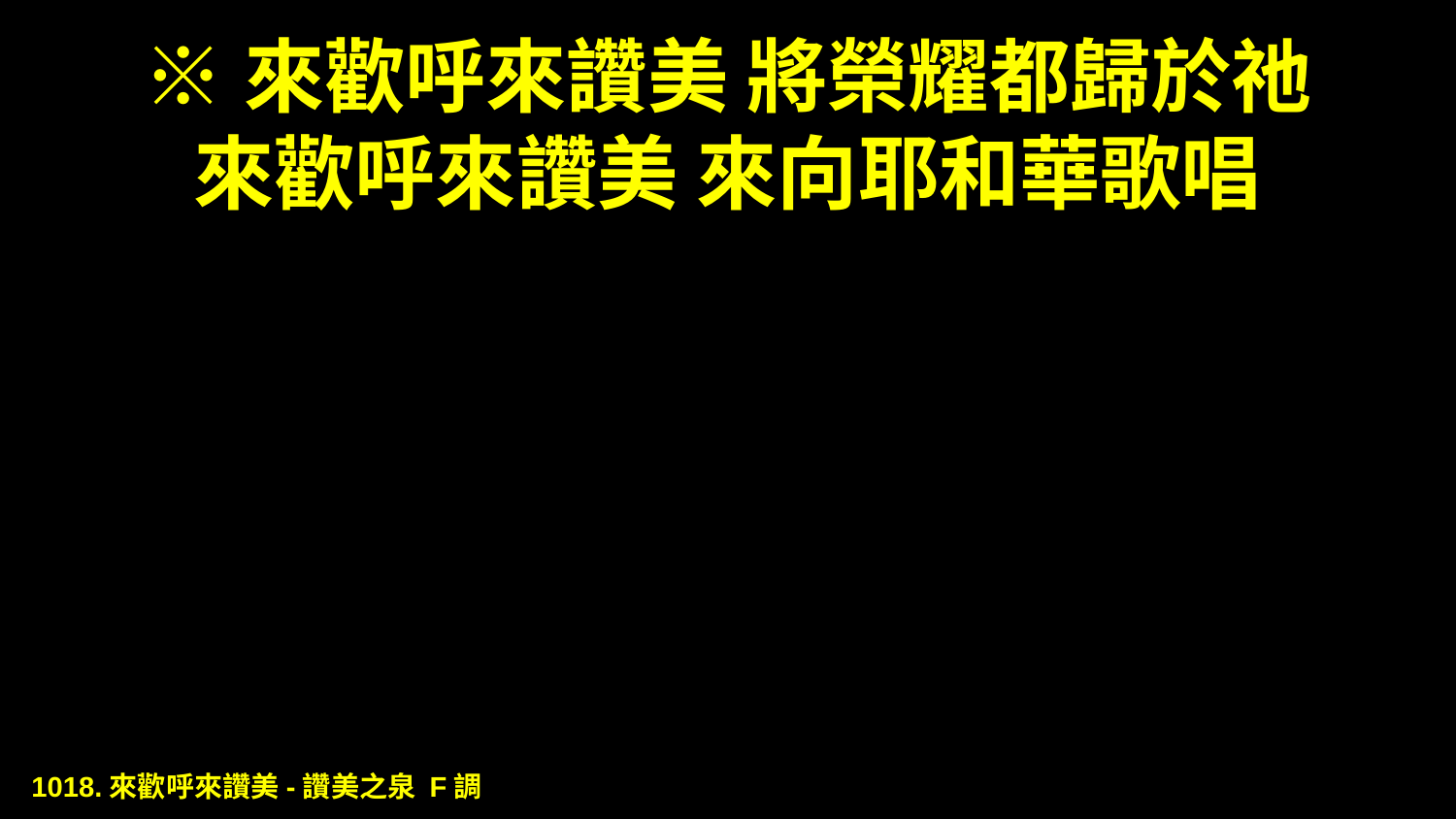

# ※來歡呼來讚美 將榮耀都歸於祂 來歡呼來讚美 來向耶和華歌唱
1018.來歡呼來讚美-讚美之泉 F調